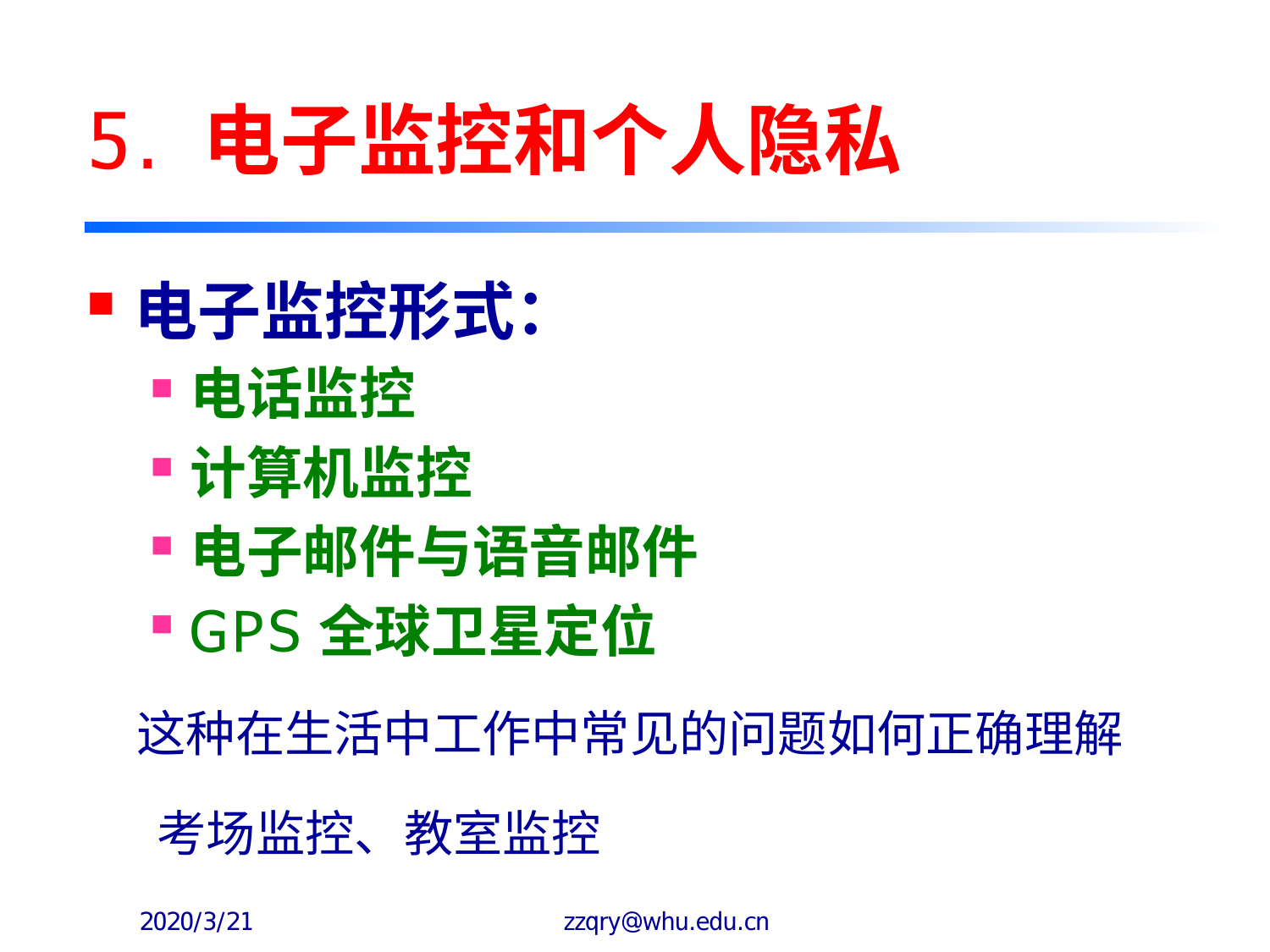

# 5. 电子监控和个人隐私
电子监控形式：
电话监控
计算机监控
电子邮件与语音邮件
GPS全球卫星定位
这种在生活中工作中常见的问题如何正确理解
考场监控、教室监控
2020/3/21
zzqry@whu.edu.cn